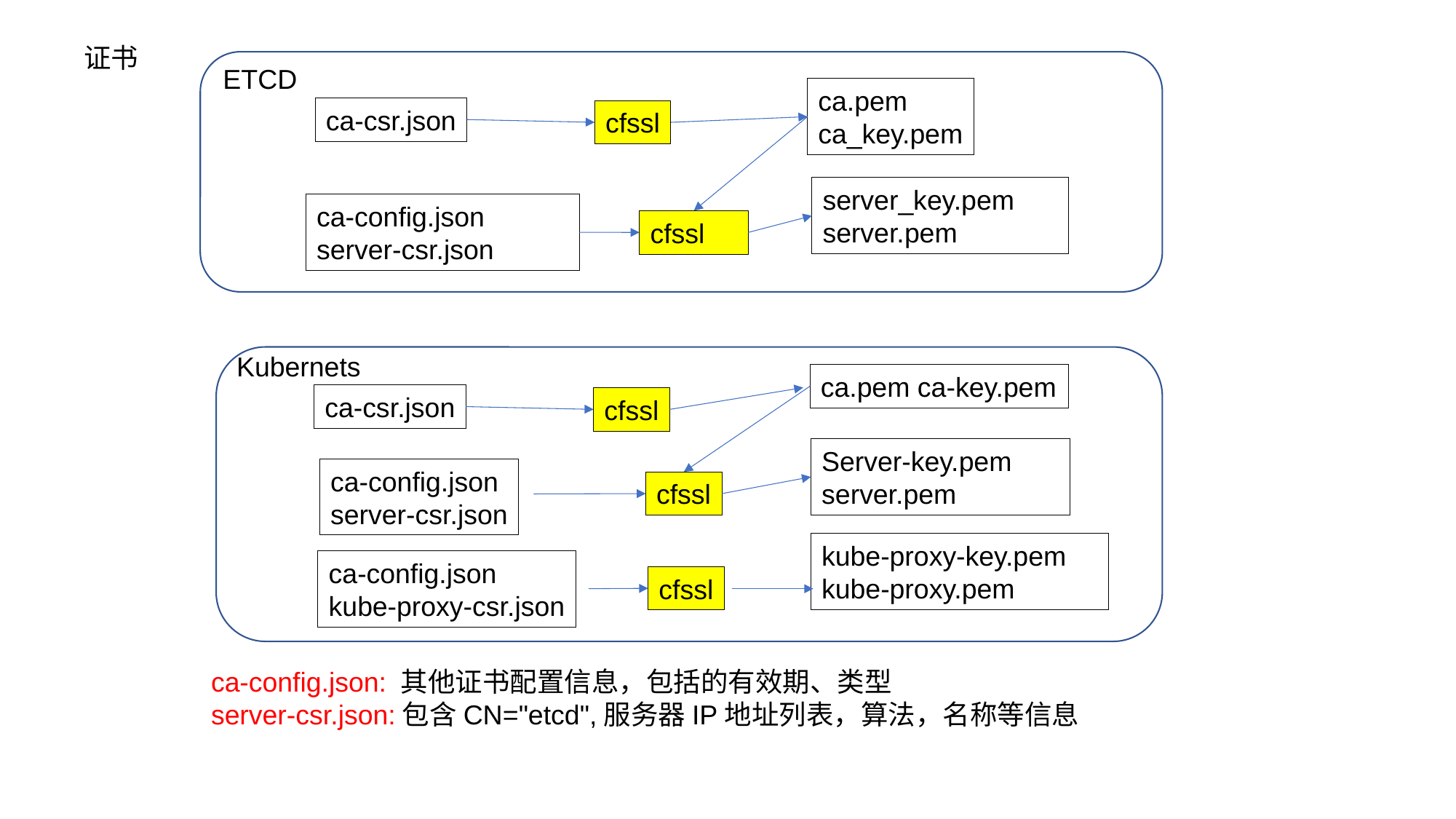

证书

ETCD
ca.pem
ca_key.pem
ca-csr.json
cfssl
server_key.pem
server.pem
ca-config.json
server-csr.json
cfssl
Kubernets

ca.pem ca-key.pem
ca-csr.json
cfssl
Server-key.pem
server.pem
ca-config.json
server-csr.json
cfssl
kube-proxy-key.pem
kube-proxy.pem
ca-config.json
kube-proxy-csr.json
cfssl
ca-config.json: 其他证书配置信息，包括的有效期、类型
server-csr.json:包含CN="etcd",服务器IP地址列表，算法，名称等信息